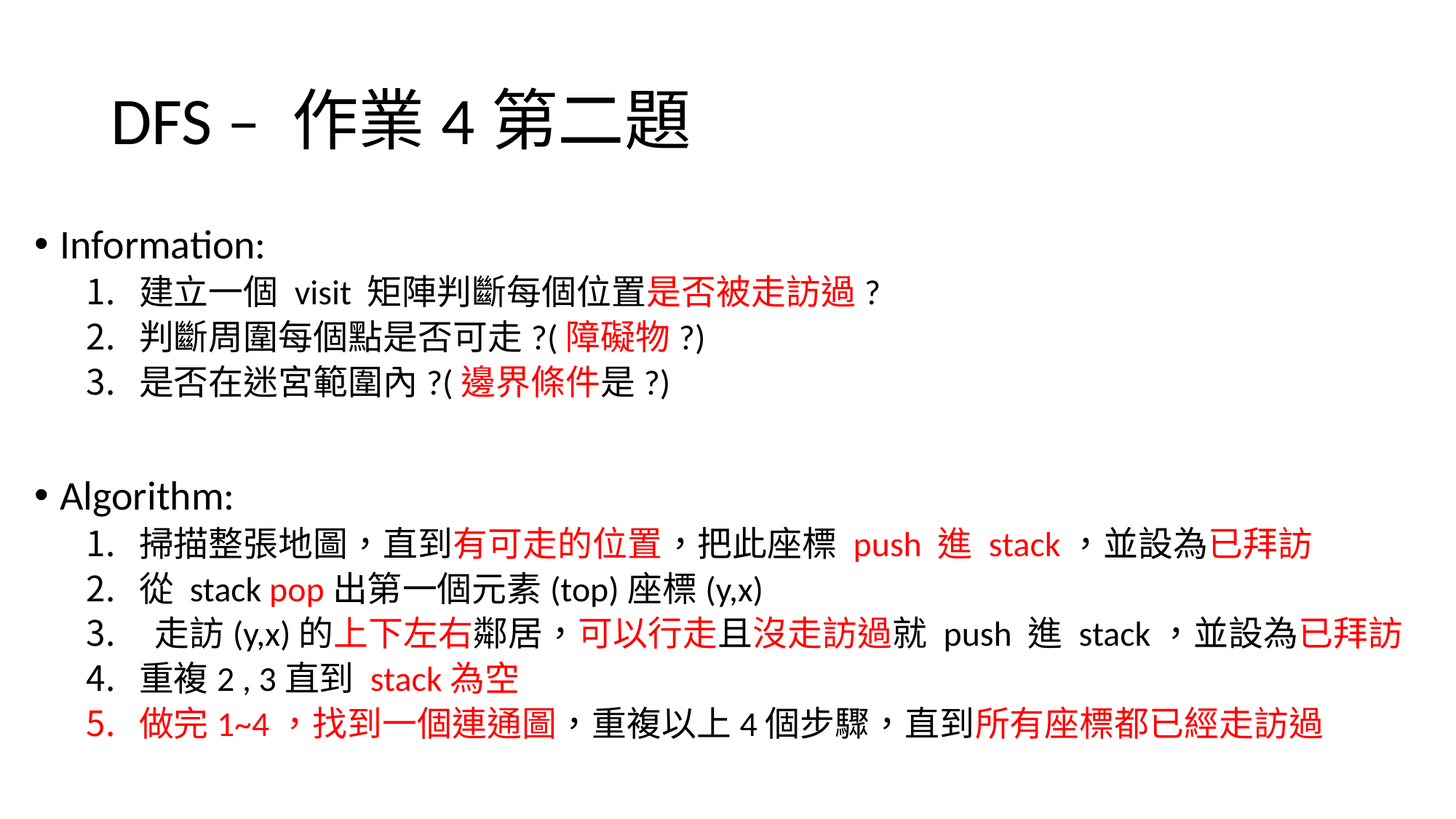

# DFS – 作業4第二題
Information:
建立一個 visit 矩陣判斷每個位置是否被走訪過?
判斷周圍每個點是否可走?(障礙物?)
是否在迷宮範圍內?(邊界條件是?)

Algorithm:
掃描整張地圖，直到有可走的位置，把此座標 push 進 stack，並設為已拜訪
從 stack pop出第一個元素(top)座標(y,x)
 走訪(y,x)的上下左右鄰居，可以行走且沒走訪過就 push 進 stack，並設為已拜訪
重複2 , 3直到 stack為空
做完1~4，找到一個連通圖，重複以上4個步驟，直到所有座標都已經走訪過